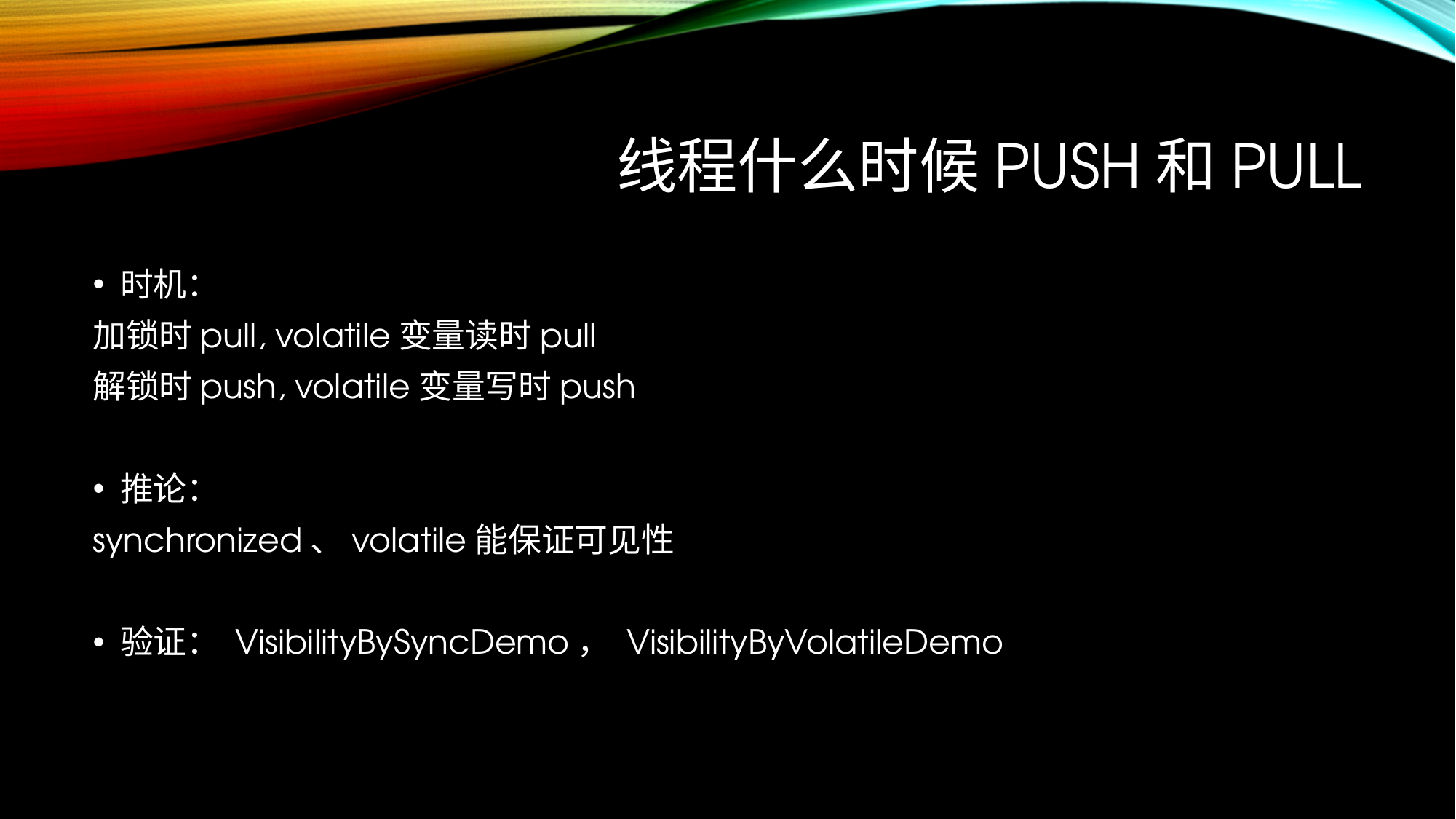

# 线程什么时候push和pull
时机：
加锁时pull, volatile变量读时pull
解锁时push, volatile变量写时push

推论：
synchronized、volatile能保证可见性

验证： VisibilityBySyncDemo， VisibilityByVolatileDemo